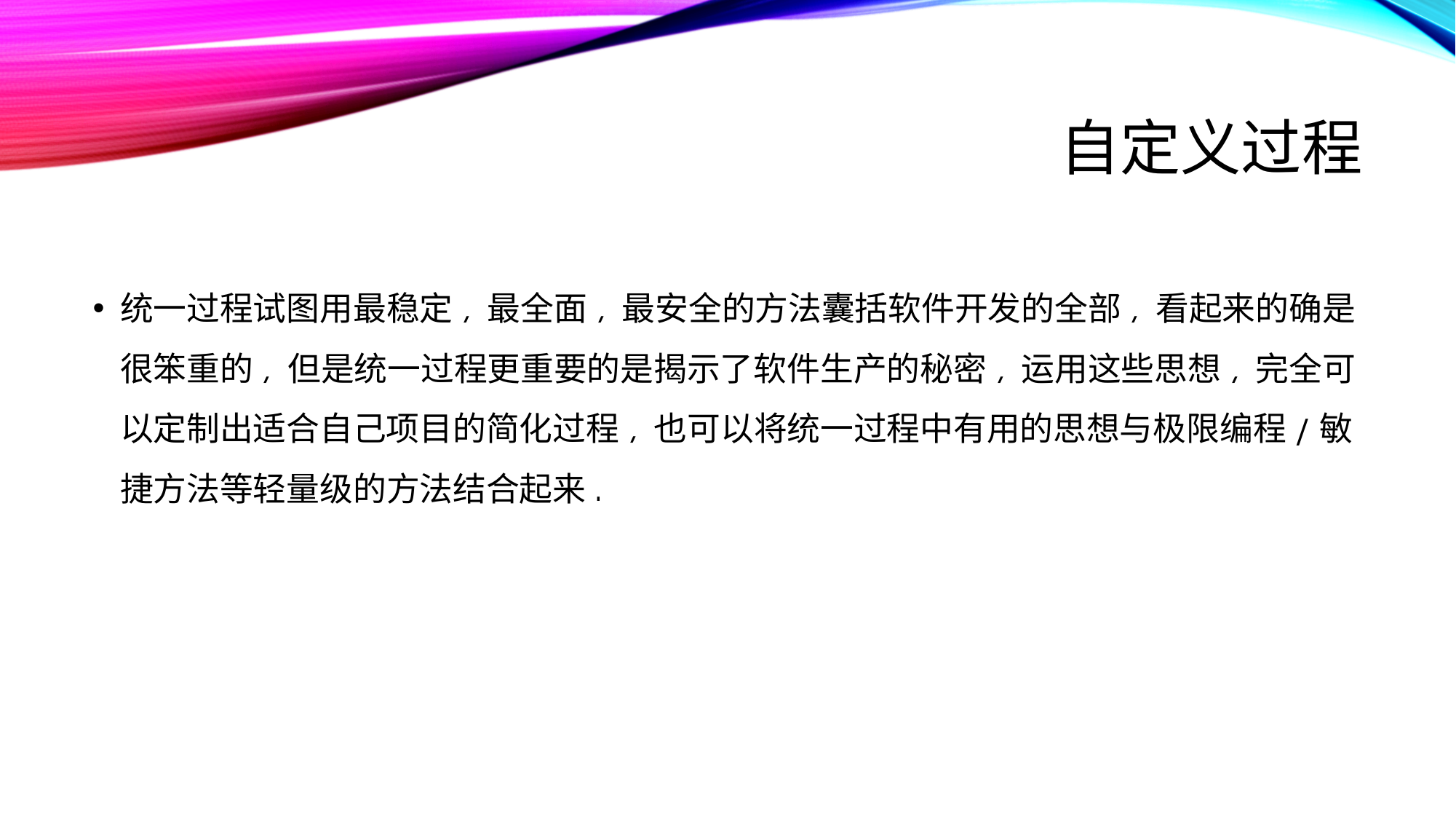

# 自定义过程
统一过程试图用最稳定, 最全面, 最安全的方法囊括软件开发的全部, 看起来的确是很笨重的, 但是统一过程更重要的是揭示了软件生产的秘密, 运用这些思想, 完全可以定制出适合自己项目的简化过程, 也可以将统一过程中有用的思想与极限编程/敏捷方法等轻量级的方法结合起来.